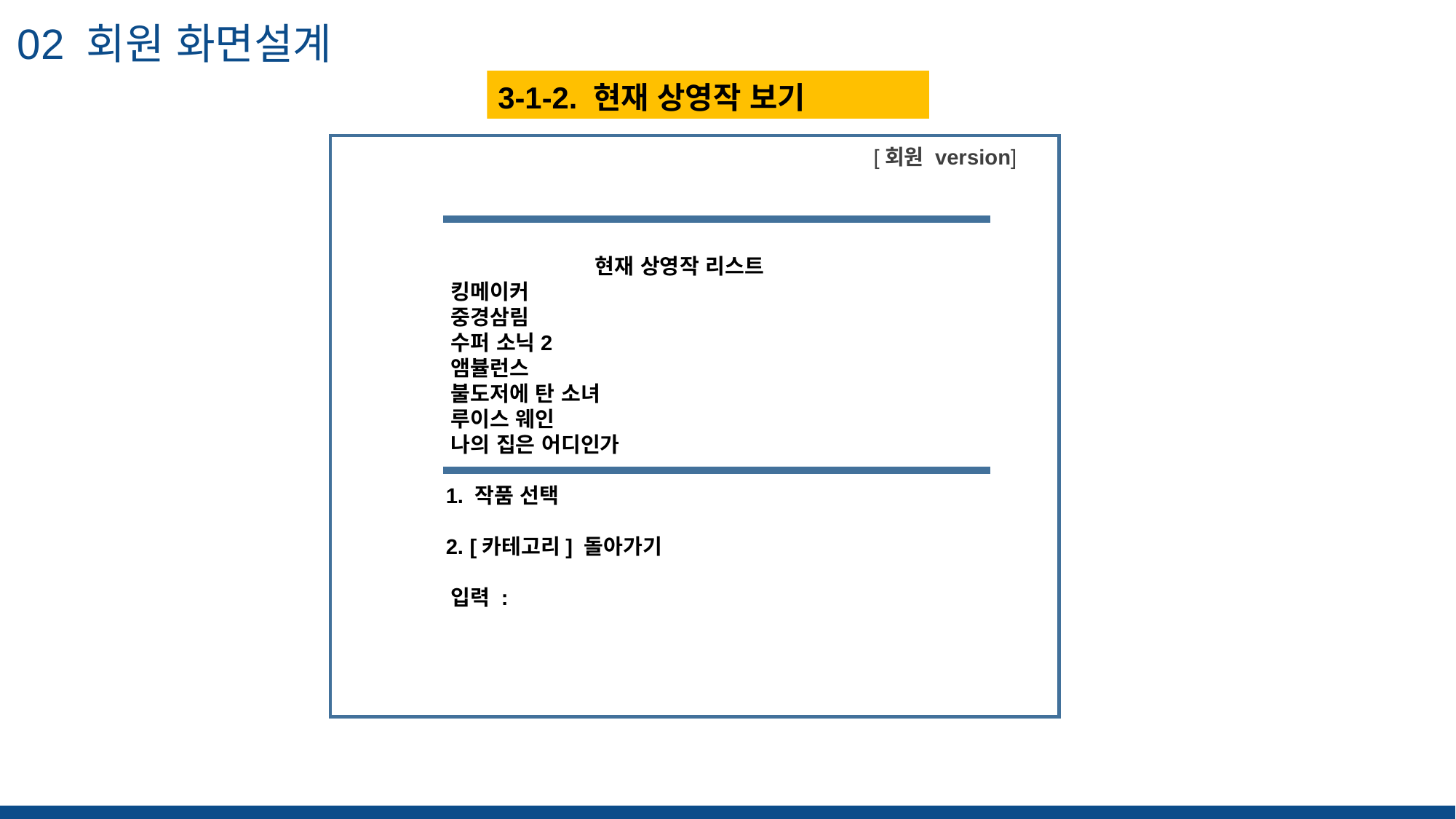

02 회원 화면설계

3-1-2. 현재 상영작 보기

“ 해당 슬라이드의 핵심 을 적어주세요 ”

[회원 version]
                         현재 상영작 리스트
 킹메이커
 중경삼림
 수퍼 소닉2
 앰뷸런스
 불도저에 탄 소녀
 루이스 웨인
 나의 집은 어디인가

 1. 작품 선택

 2. [카테고리] 돌아가기

 입력 :